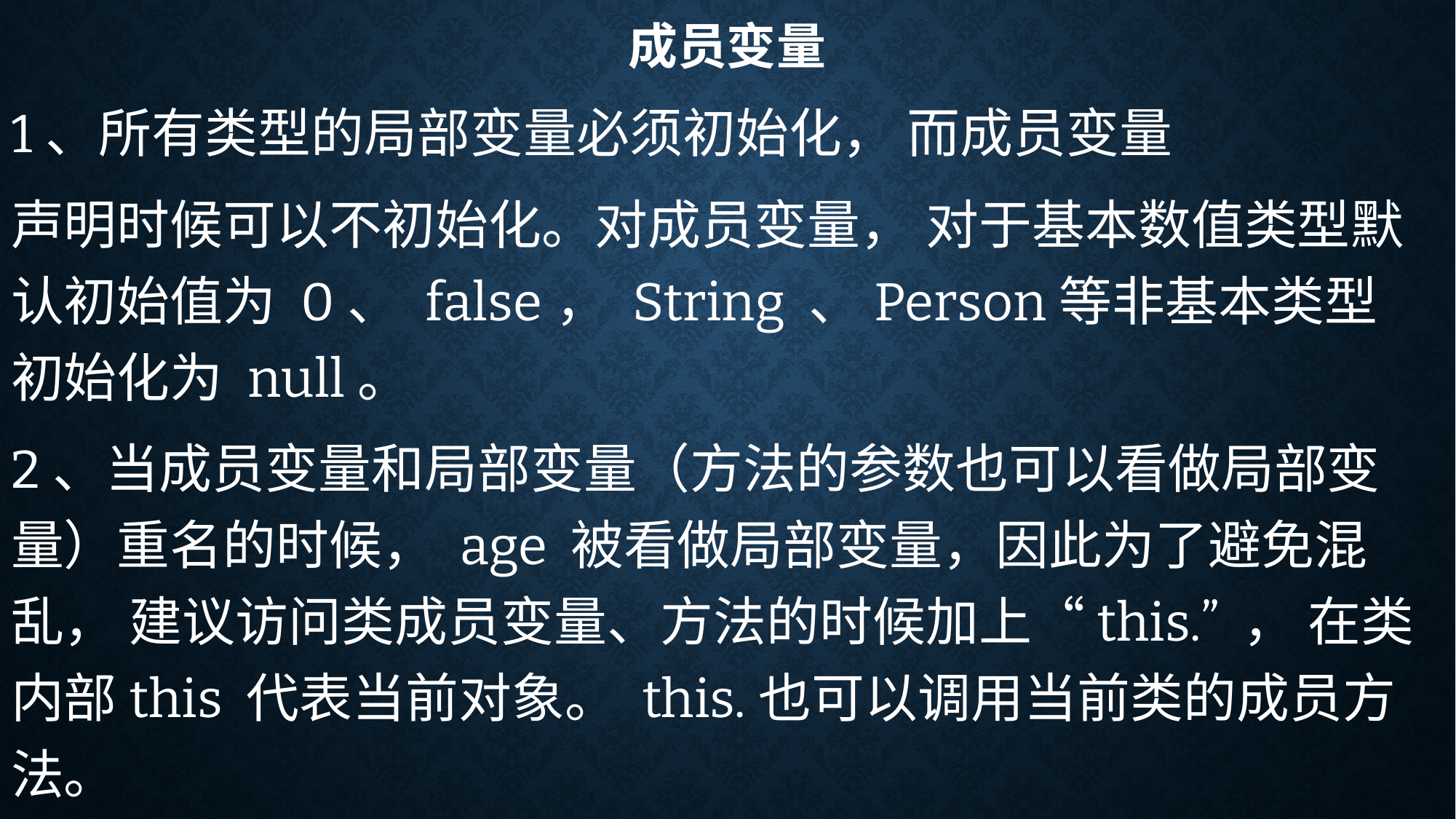

# 成员变量
1、所有类型的局部变量必须初始化， 而成员变量
声明时候可以不初始化。对成员变量， 对于基本数值类型默认初始值为 0、 false， String 、Person等非基本类型初始化为 null。
2、当成员变量和局部变量（方法的参数也可以看做局部变量）重名的时候， age 被看做局部变量，因此为了避免混乱， 建议访问类成员变量、方法的时候加上“this.” ， 在类内部this 代表当前对象。 this.也可以调用当前类的成员方法。